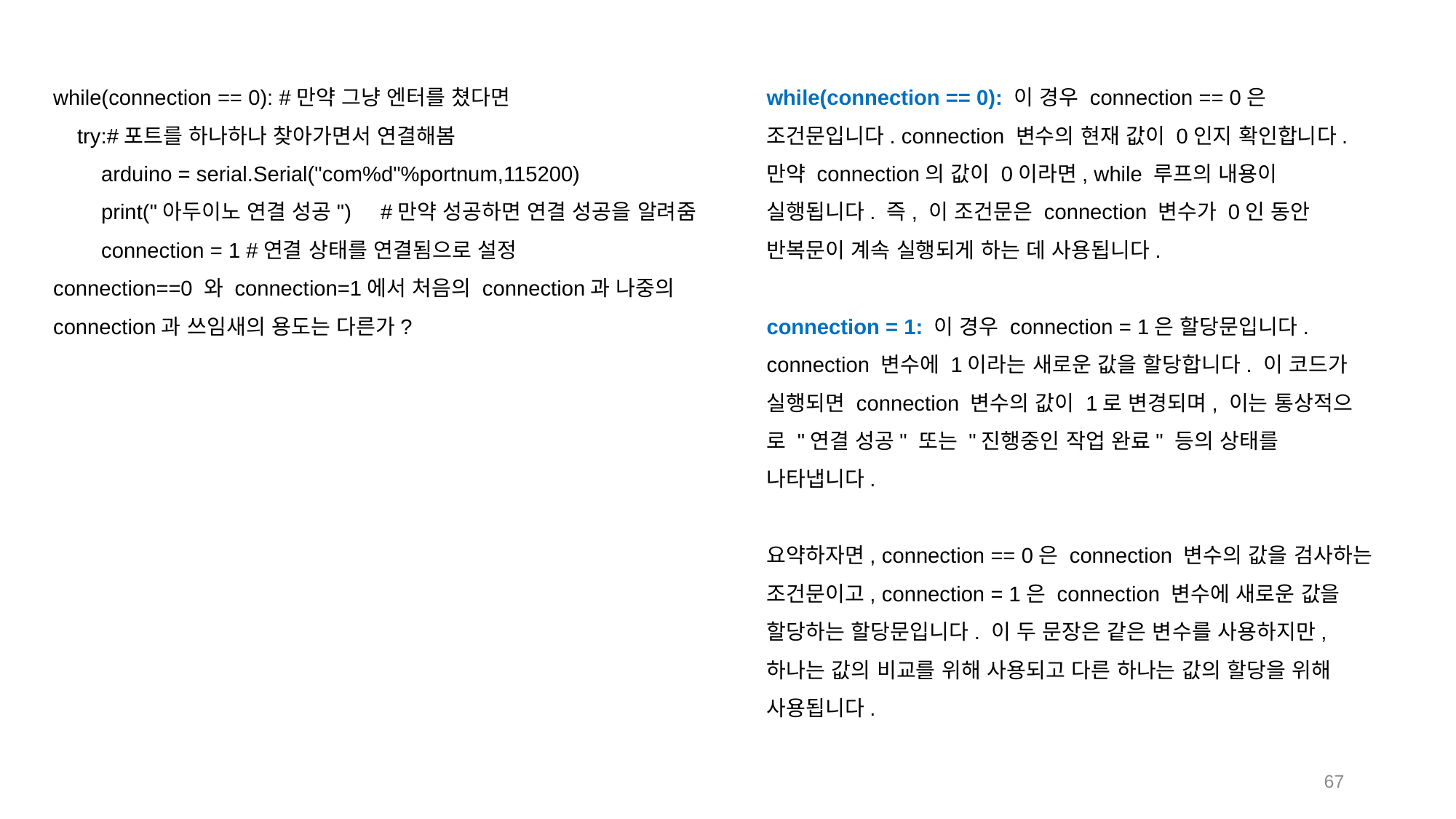

while(connection == 0): 이 경우 connection == 0은 조건문입니다. connection 변수의 현재 값이 0인지 확인합니다. 만약 connection의 값이 0이라면, while 루프의 내용이 실행됩니다. 즉, 이 조건문은 connection 변수가 0인 동안 반복문이 계속 실행되게 하는 데 사용됩니다.

connection = 1: 이 경우 connection = 1은 할당문입니다. connection 변수에 1이라는 새로운 값을 할당합니다. 이 코드가 실행되면 connection 변수의 값이 1로 변경되며, 이는 통상적으로 "연결 성공" 또는 "진행중인 작업 완료" 등의 상태를 나타냅니다.

요약하자면, connection == 0은 connection 변수의 값을 검사하는 조건문이고, connection = 1은 connection 변수에 새로운 값을 할당하는 할당문입니다. 이 두 문장은 같은 변수를 사용하지만, 하나는 값의 비교를 위해 사용되고 다른 하나는 값의 할당을 위해 사용됩니다.
while(connection == 0): #만약 그냥 엔터를 쳤다면
    try:#포트를 하나하나 찾아가면서 연결해봄
        arduino = serial.Serial("com%d"%portnum,115200)
        print("아두이노 연결 성공")	#만약 성공하면 연결 성공을 알려줌
        connection = 1 #연결 상태를 연결됨으로 설정
connection==0 와 connection=1에서 처음의 connection과 나중의 connection과 쓰임새의 용도는 다른가?
67